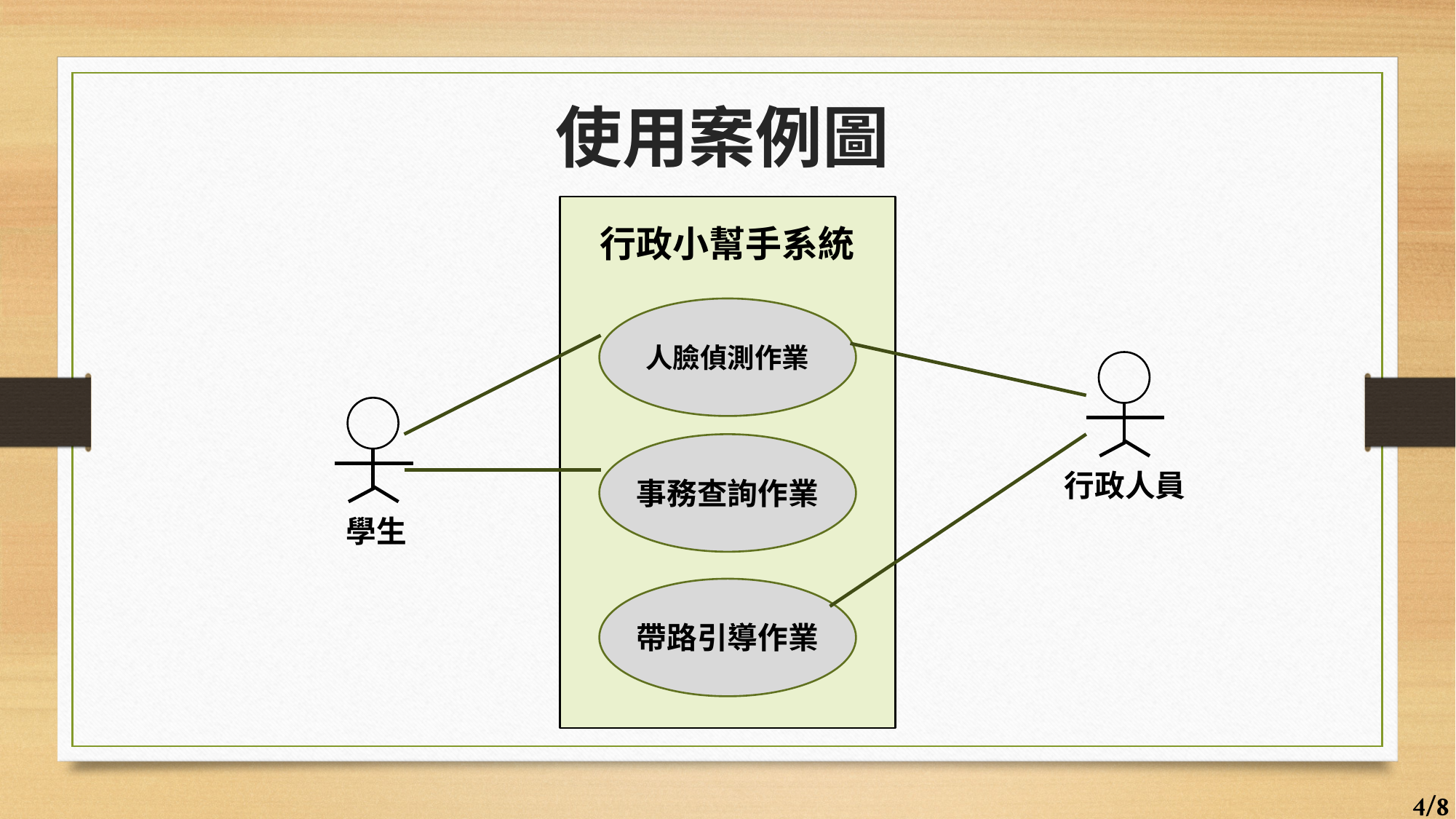

使用案例圖

行政小幫手系統

人臉偵測作業

行政人員

學生

事務查詢作業

帶路引導作業
4/8